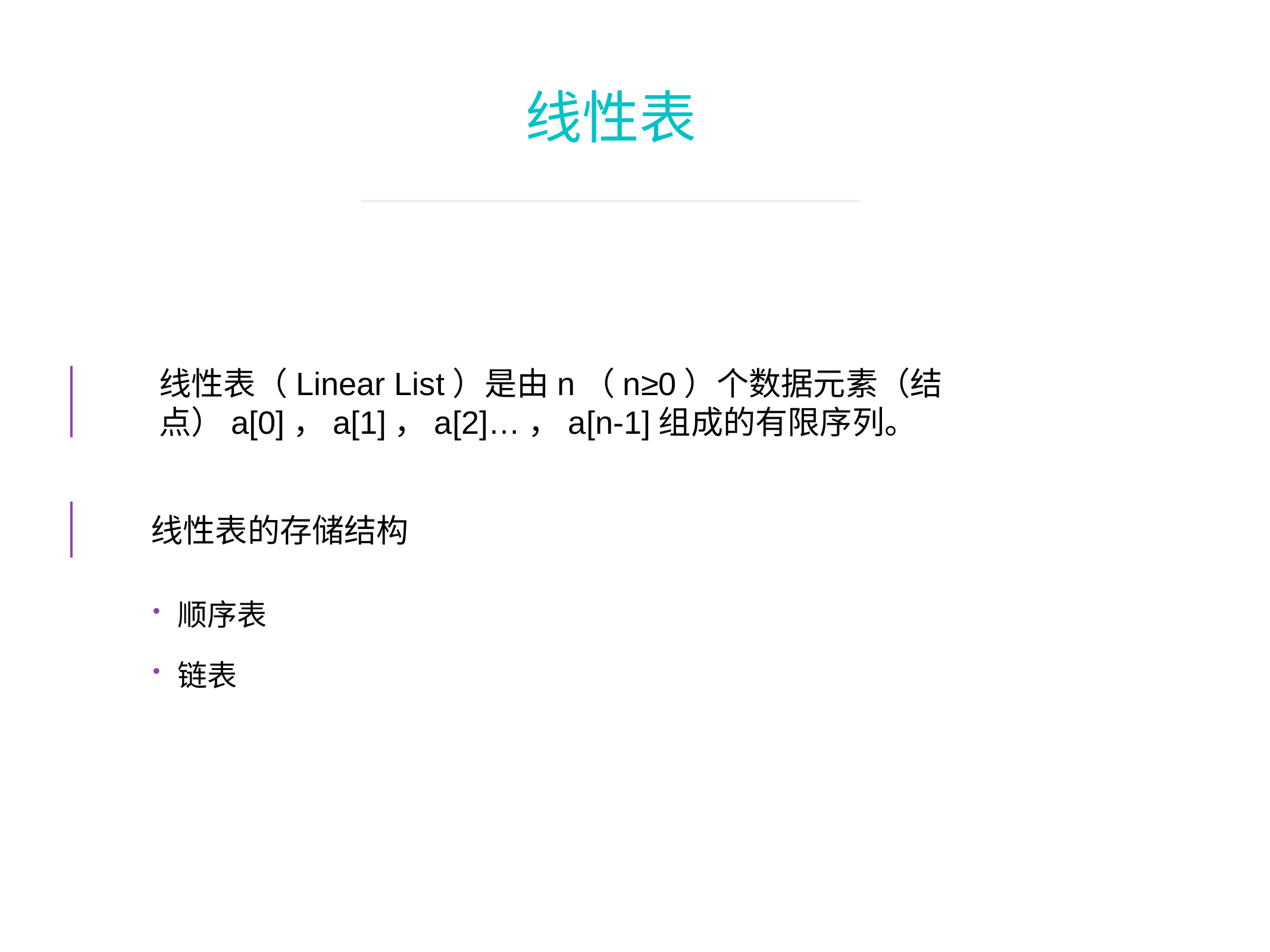

线性表

线性表（Linear List）是由n（n≥0）个数据元素（结点）a[0]，a[1]，a[2]…，a[n-1]组成的有限序列。

线性表的存储结构
顺序表
链表